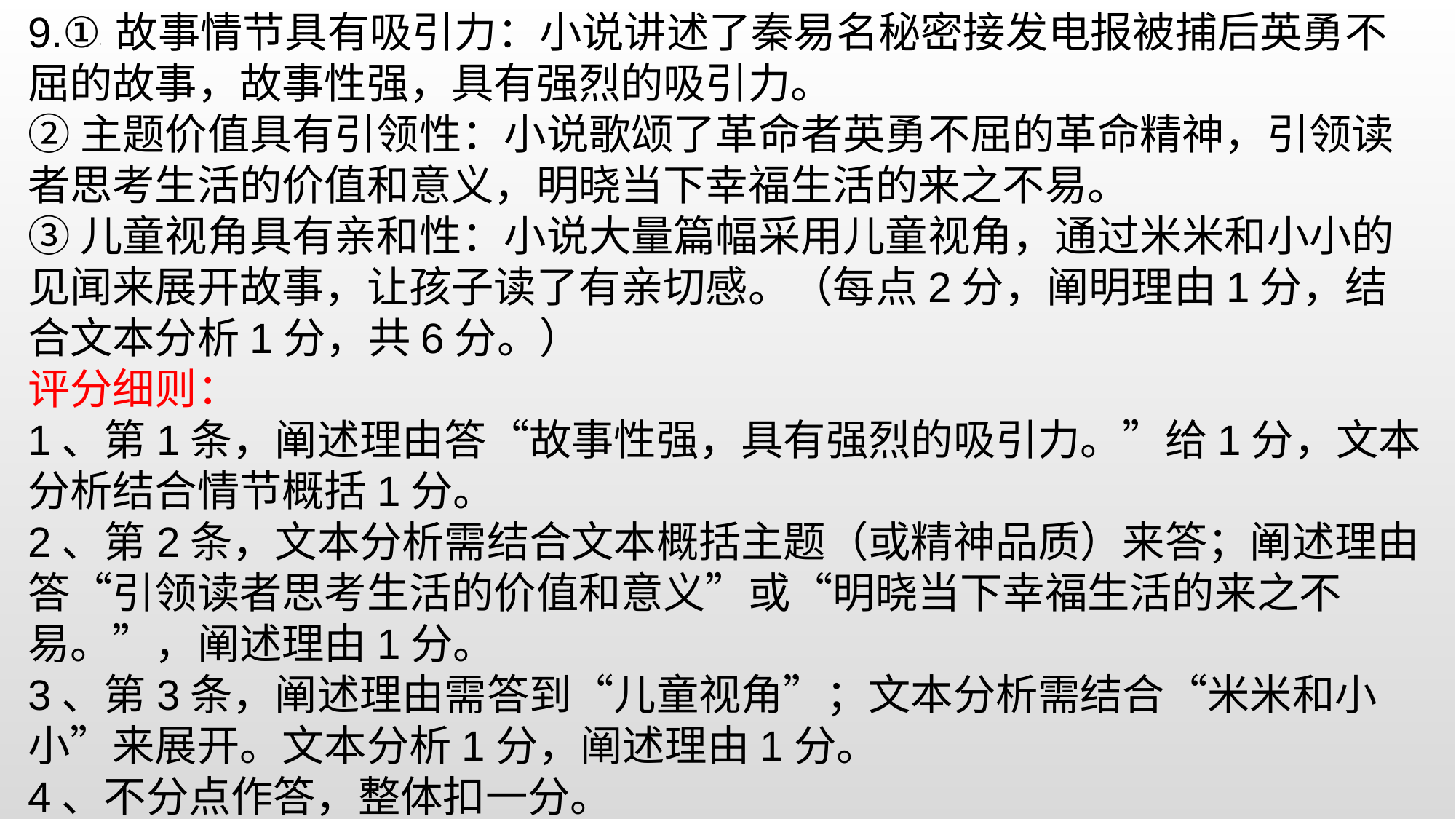

9.①故事情节具有吸引力：小说讲述了秦易名秘密接发电报被捕后英勇不屈的故事，故事性强，具有强烈的吸引力。
②主题价值具有引领性：小说歌颂了革命者英勇不屈的革命精神，引领读者思考生活的价值和意义，明晓当下幸福生活的来之不易。
③儿童视角具有亲和性：小说大量篇幅采用儿童视角，通过米米和小小的见闻来展开故事，让孩子读了有亲切感。（每点2分，阐明理由1分，结合文本分析1分，共6分。）
评分细则：
1、第1条，阐述理由答“故事性强，具有强烈的吸引力。”给1分，文本分析结合情节概括1分。
2、第2条，文本分析需结合文本概括主题（或精神品质）来答；阐述理由答“引领读者思考生活的价值和意义”或“明晓当下幸福生活的来之不易。”，阐述理由1分。
3、第3条，阐述理由需答到“儿童视角”；文本分析需结合“米米和小小”来展开。文本分析1分，阐述理由1分。
4、不分点作答，整体扣一分。